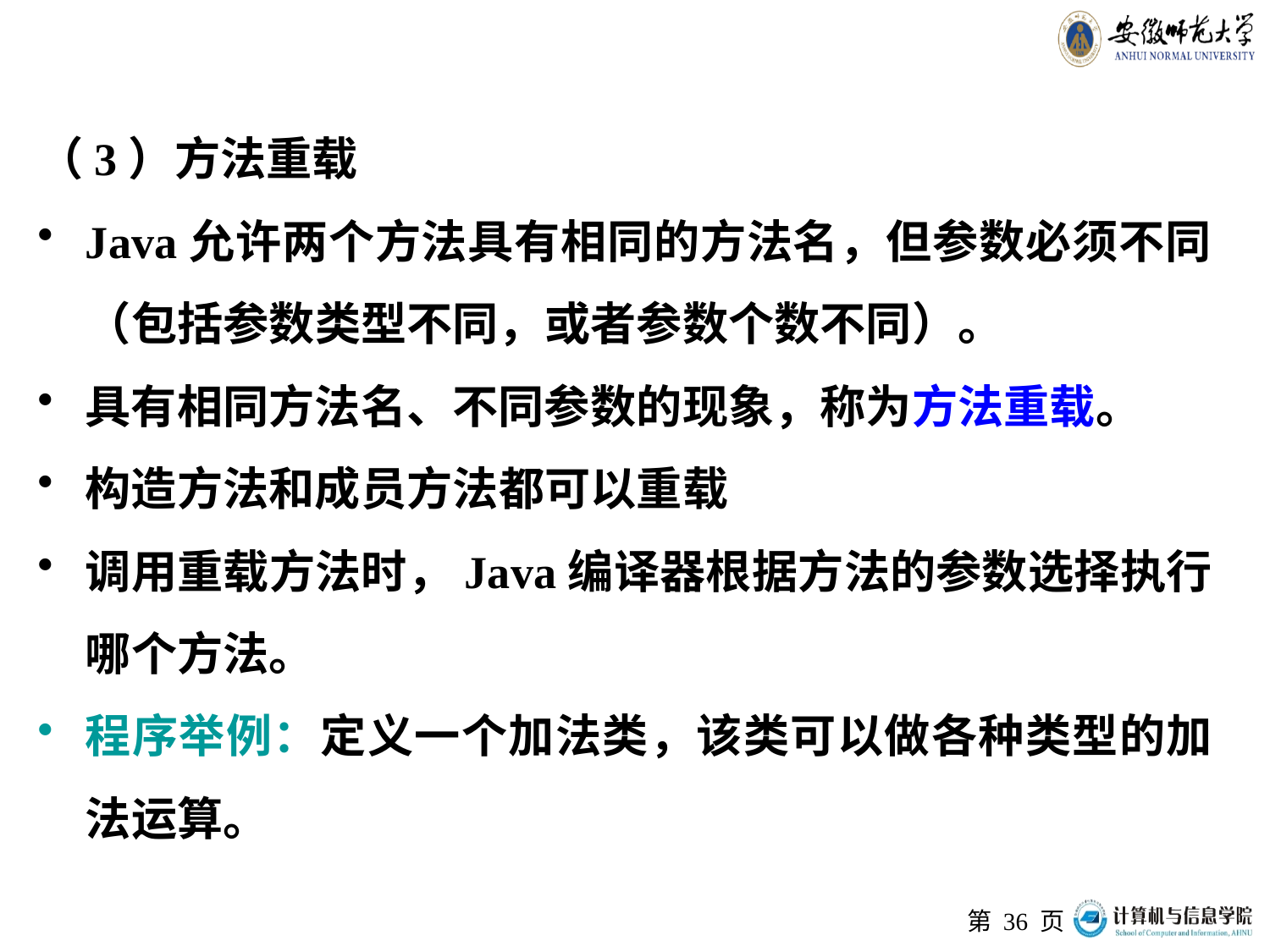

（3）方法重载
Java允许两个方法具有相同的方法名，但参数必须不同（包括参数类型不同，或者参数个数不同）。
具有相同方法名、不同参数的现象，称为方法重载。
构造方法和成员方法都可以重载
调用重载方法时，Java编译器根据方法的参数选择执行哪个方法。
程序举例：定义一个加法类，该类可以做各种类型的加法运算。
第 36 页